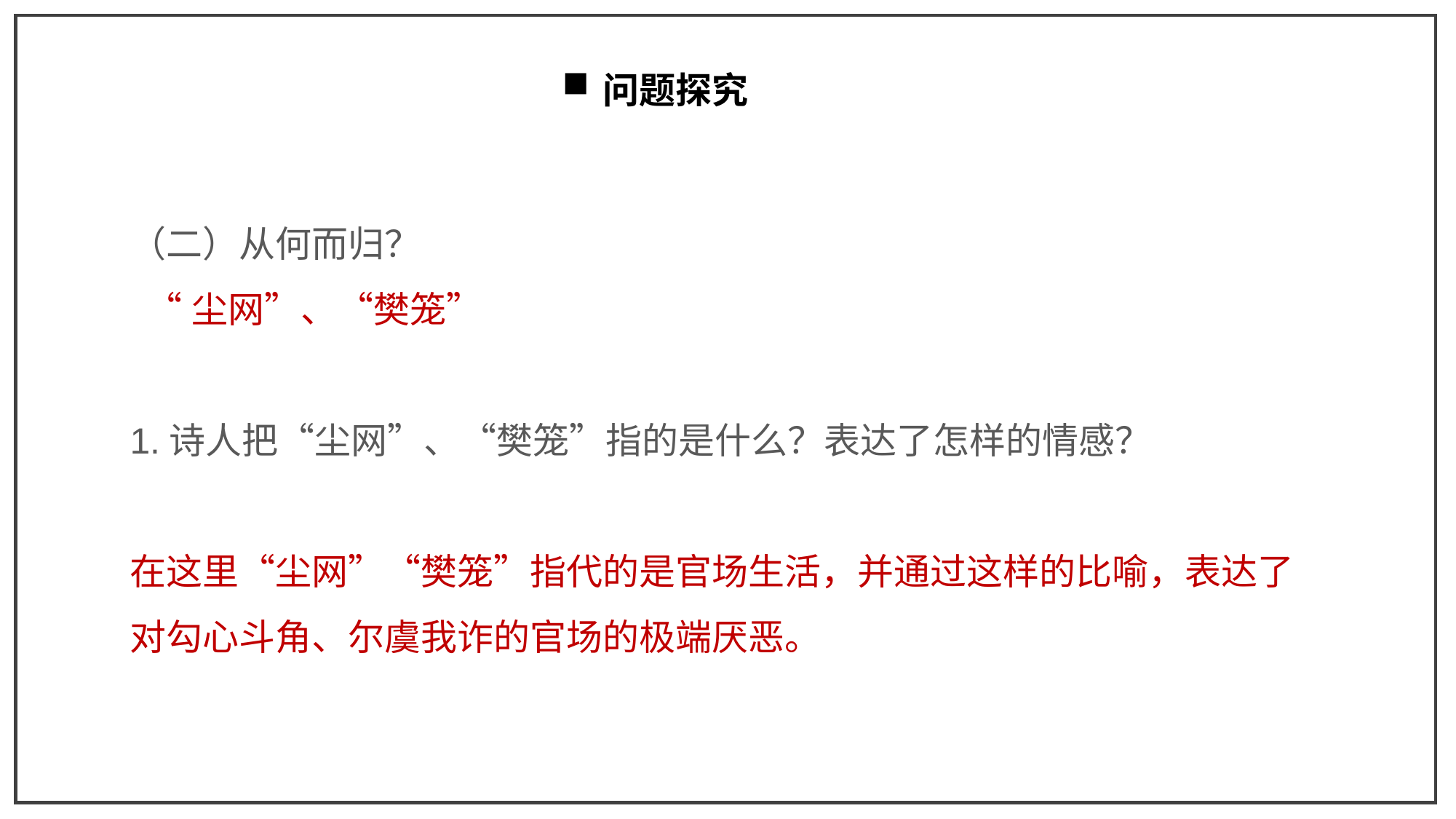

问题探究
（二）从何而归？
  “尘网”、“樊笼”

1.诗人把“尘网”、“樊笼”指的是什么？表达了怎样的情感？

在这里“尘网”“樊笼”指代的是官场生活，并通过这样的比喻，表达了对勾心斗角、尔虞我诈的官场的极端厌恶。